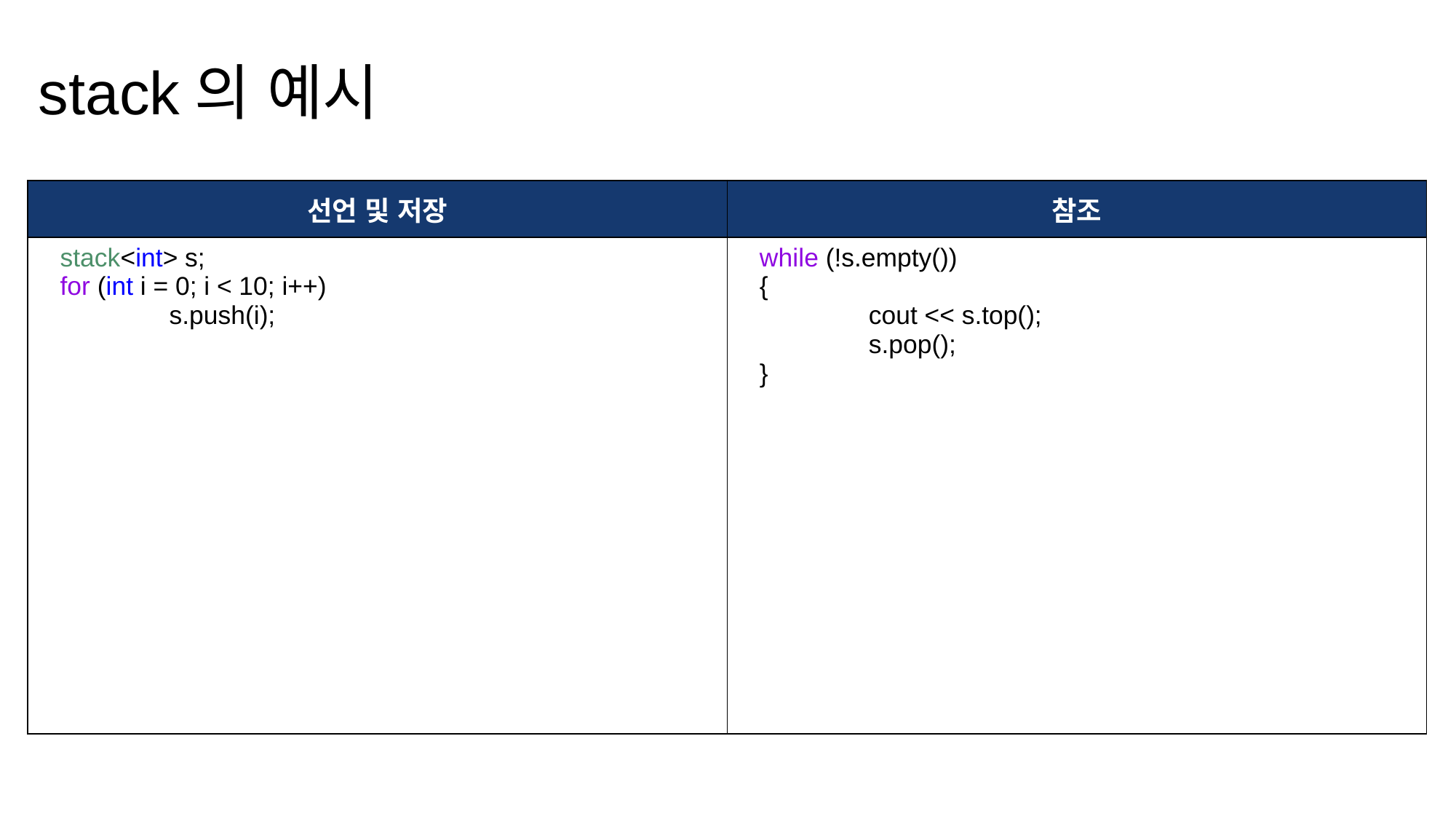

stack의 예시
| 선언 및 저장 | 참조 |
| --- | --- |
| stack<int> s; for (int i = 0; i < 10; i++) s.push(i); | while (!s.empty()) { cout << s.top(); s.pop(); } |